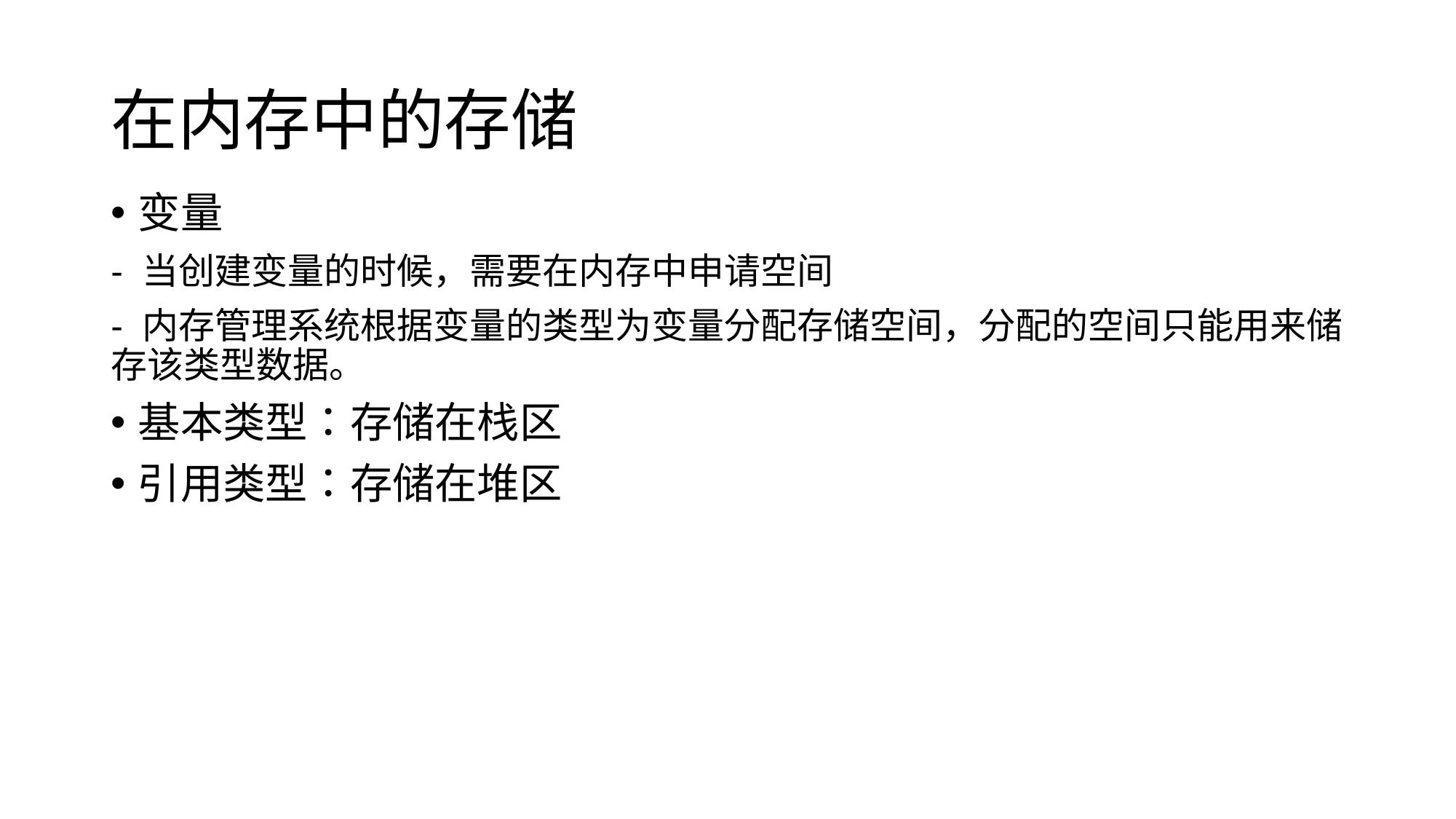

# 在内存中的存储
变量
- 当创建变量的时候，需要在内存中申请空间
- 内存管理系统根据变量的类型为变量分配存储空间，分配的空间只能用来储存该类型数据。
基本类型：存储在栈区
引用类型：存储在堆区